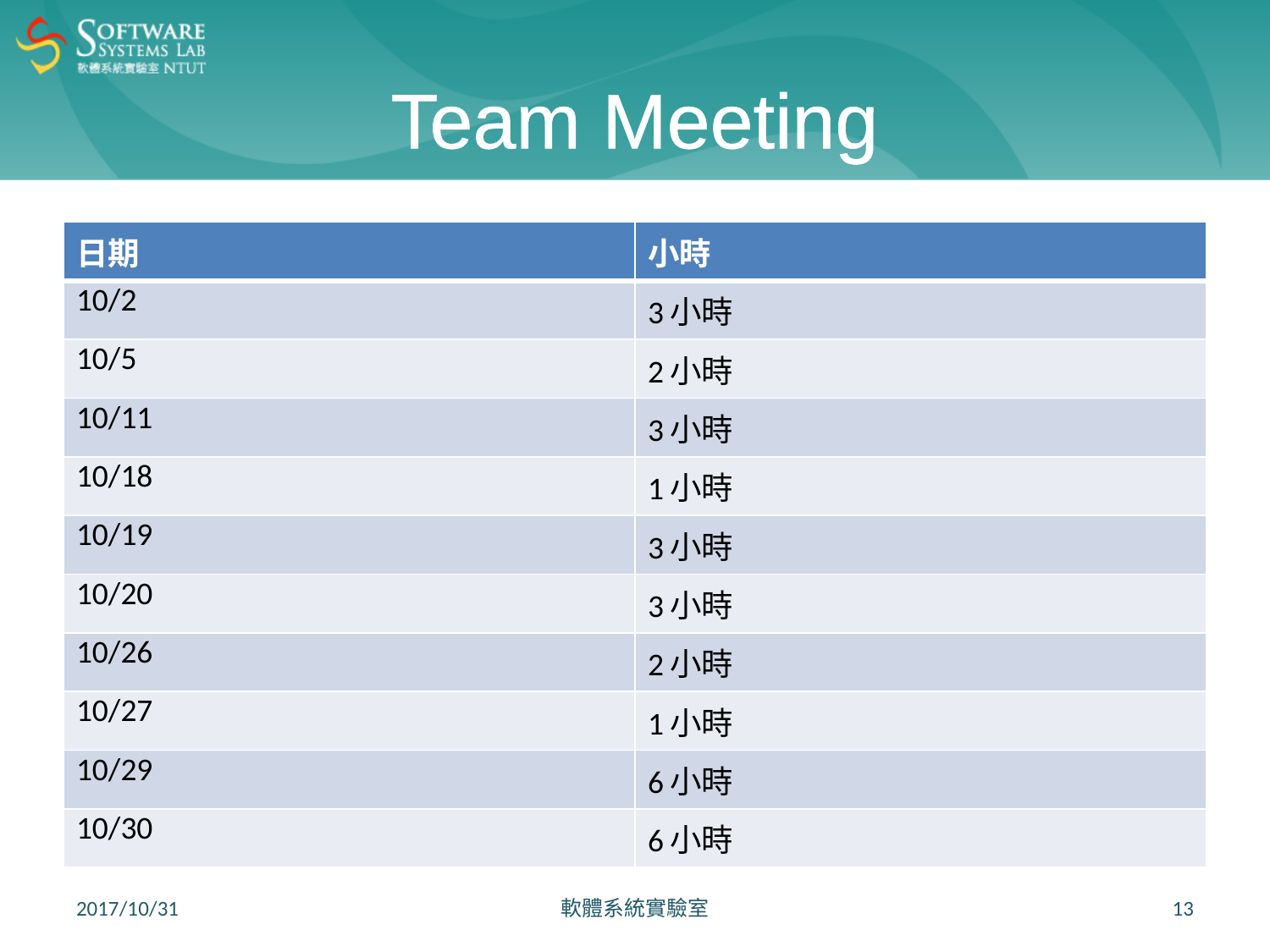

# Team Meeting
| 日期 | 小時 |
| --- | --- |
| 10/2 | 3小時 |
| 10/5 | 2小時 |
| 10/11 | 3小時 |
| 10/18 | 1小時 |
| 10/19 | 3小時 |
| 10/20 | 3小時 |
| 10/26 | 2小時 |
| 10/27 | 1小時 |
| 10/29 | 6小時 |
| 10/30 | 6小時 |
2017/10/31
軟體系統實驗室
13